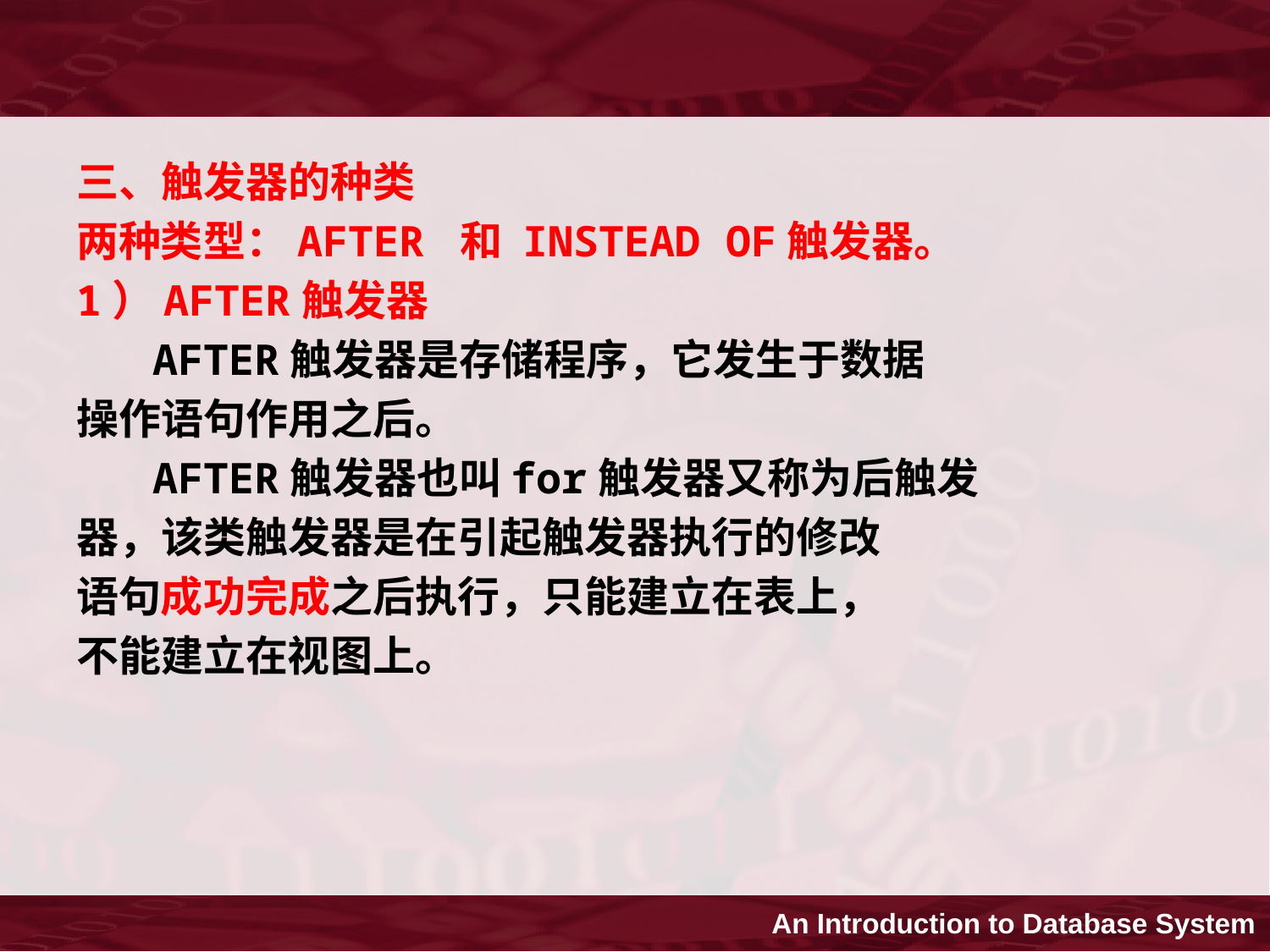

三、触发器的种类
两种类型：AFTER 和 INSTEAD OF触发器。
1）AFTER触发器
   AFTER触发器是存储程序，它发生于数据
操作语句作用之后。
   AFTER触发器也叫for触发器又称为后触发
器，该类触发器是在引起触发器执行的修改
语句成功完成之后执行，只能建立在表上，
不能建立在视图上。